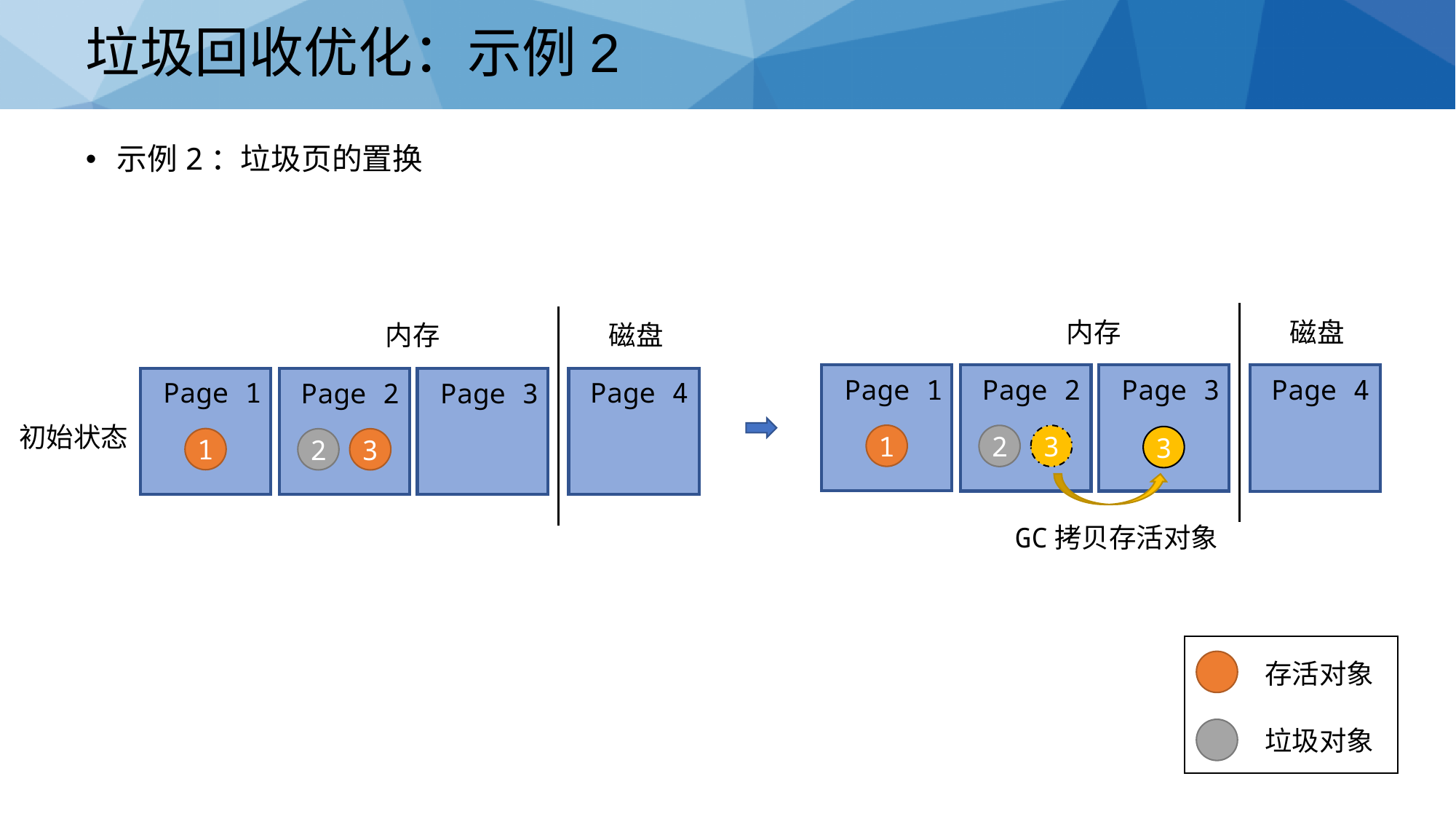

# 垃圾回收优化：示例2
示例2：垃圾页的置换
内存
磁盘

Page 1
1

Page 3
Page 4
Page 2
2
3
3

GC拷贝存活对象
内存
磁盘

Page 1
1

Page 3
Page 4
Page 2
初始状态
2
3

存活对象

垃圾对象